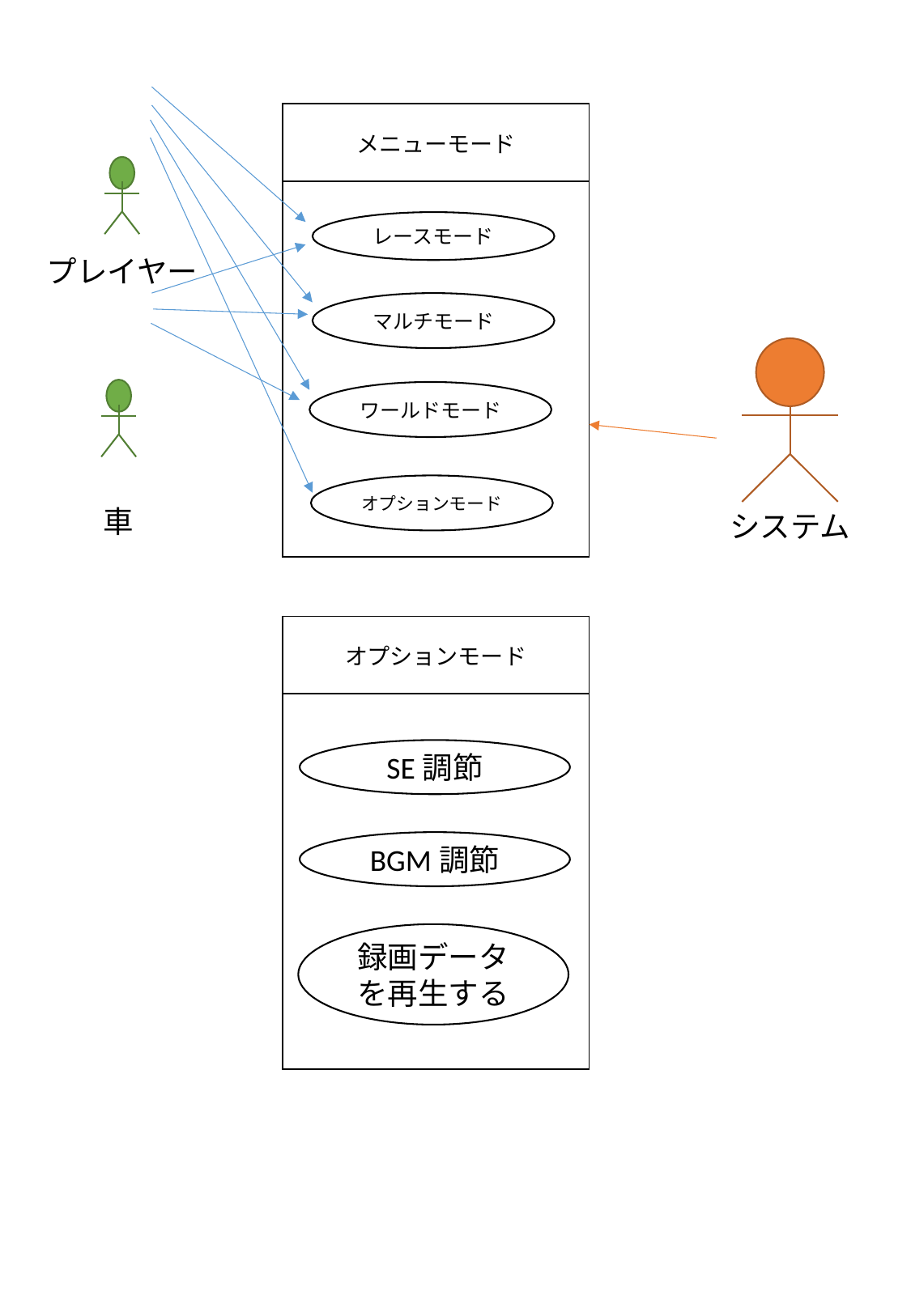

| メニューモード |
| --- |
|  |

レースモード
プレイヤー
マルチモード

システム

ワールドモード
オプションモード
車
| オプションモード |
| --- |
|  |
SE調節
BGM調節
録画データを再生する